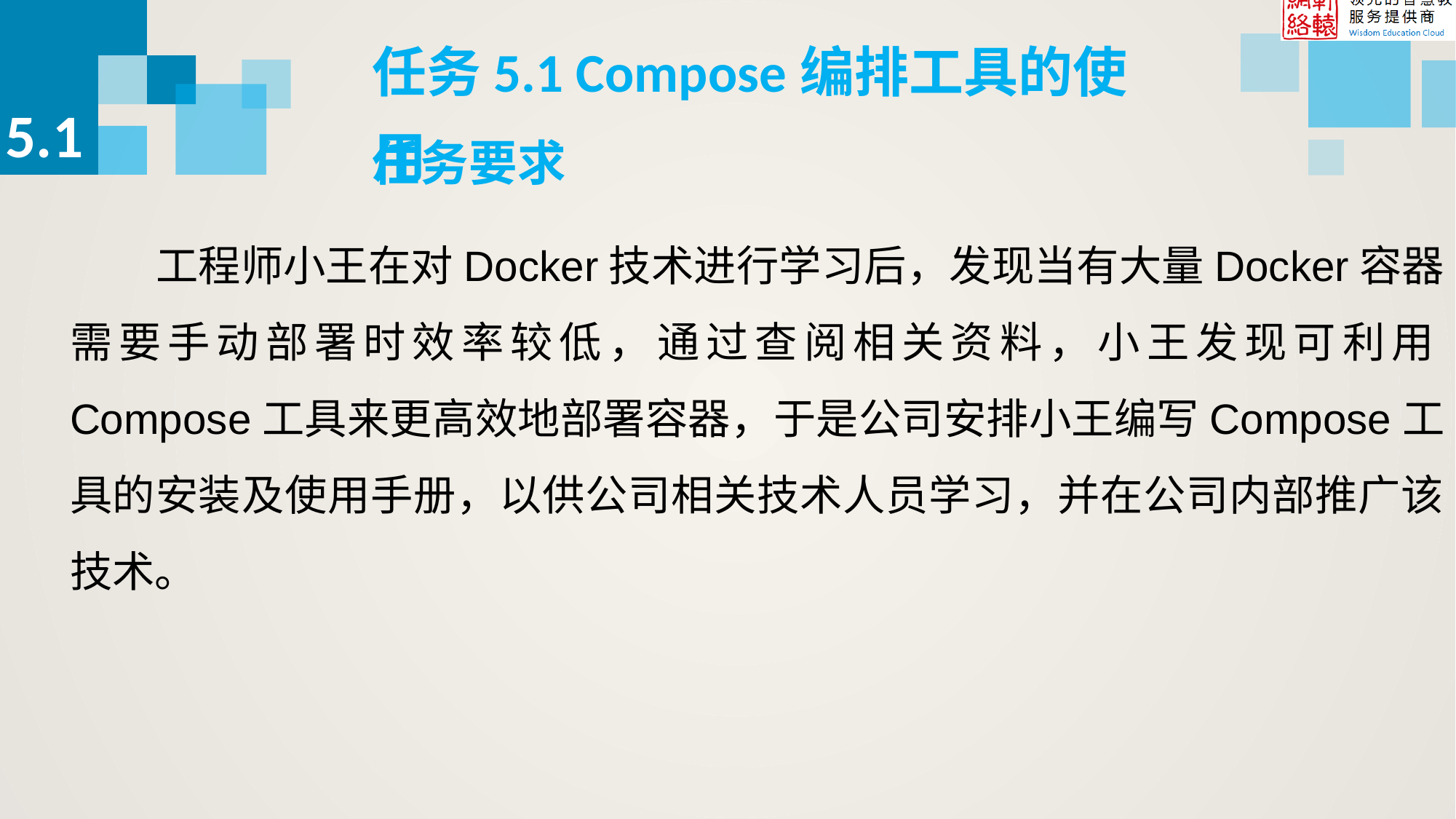

任务5.1 Compose编排工具的使用
5.1
任务要求
工程师小王在对Docker技术进行学习后，发现当有大量Docker容器需要手动部署时效率较低，通过查阅相关资料，小王发现可利用Compose工具来更高效地部署容器，于是公司安排小王编写Compose工具的安装及使用手册，以供公司相关技术人员学习，并在公司内部推广该技术。